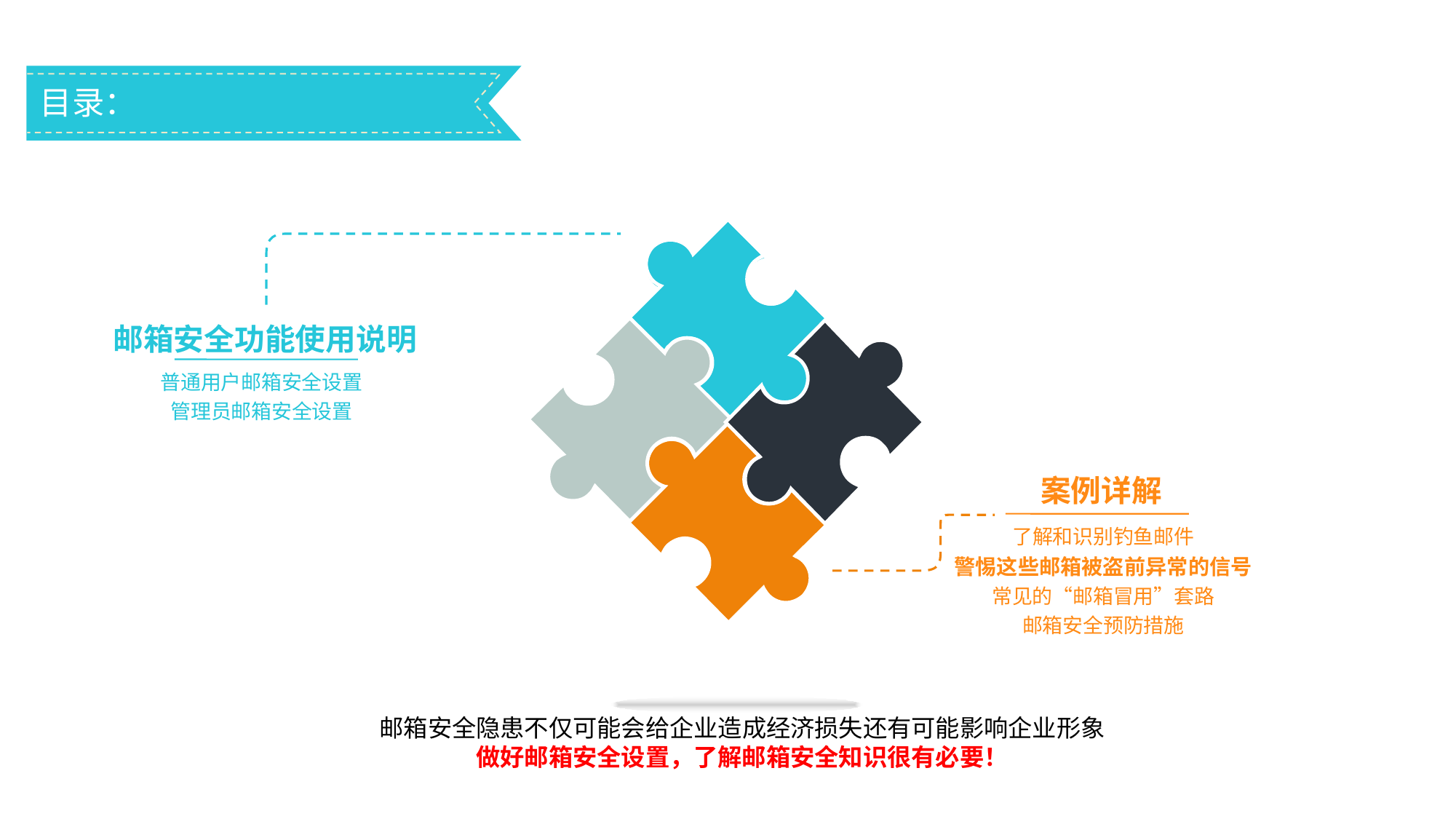

目录：

邮箱安全功能使用说明

普通用户邮箱安全设置
管理员邮箱安全设置

案例详解

了解和识别钓鱼邮件
警惕这些邮箱被盗前异常的信号
常见的“邮箱冒用”套路
邮箱安全预防措施

邮箱安全隐患不仅可能会给企业造成经济损失还有可能影响企业形象
做好邮箱安全设置，了解邮箱安全知识很有必要！